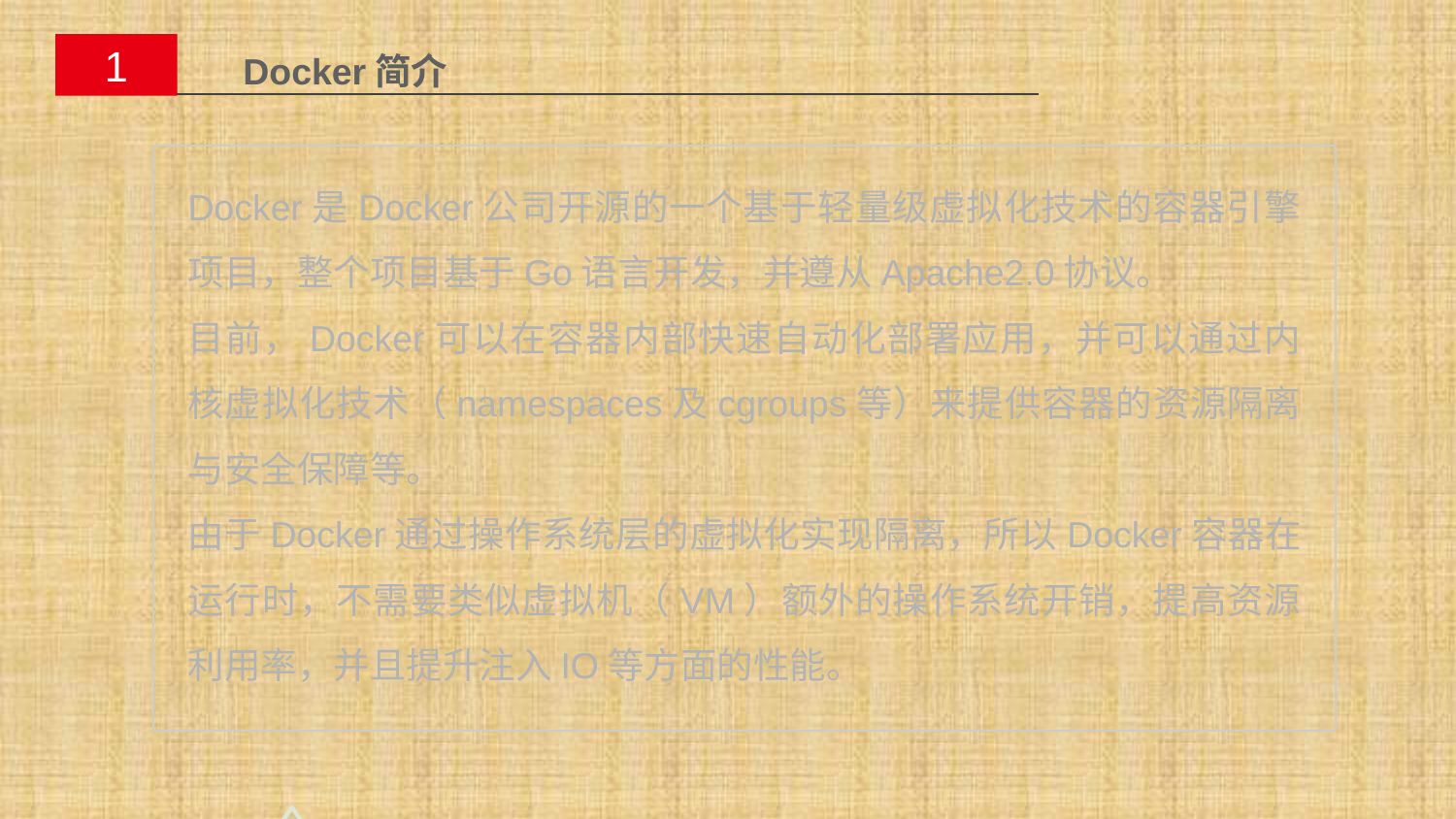

1
Docker简介

Docker是Docker公司开源的一个基于轻量级虚拟化技术的容器引擎项目，整个项目基于Go语言开发，并遵从Apache2.0协议。
目前，Docker可以在容器内部快速自动化部署应用，并可以通过内核虚拟化技术（namespaces及cgroups等）来提供容器的资源隔离与安全保障等。
由于Docker通过操作系统层的虚拟化实现隔离，所以Docker容器在运行时，不需要类似虚拟机（VM）额外的操作系统开销，提高资源利用率，并且提升注入IO等方面的性能。